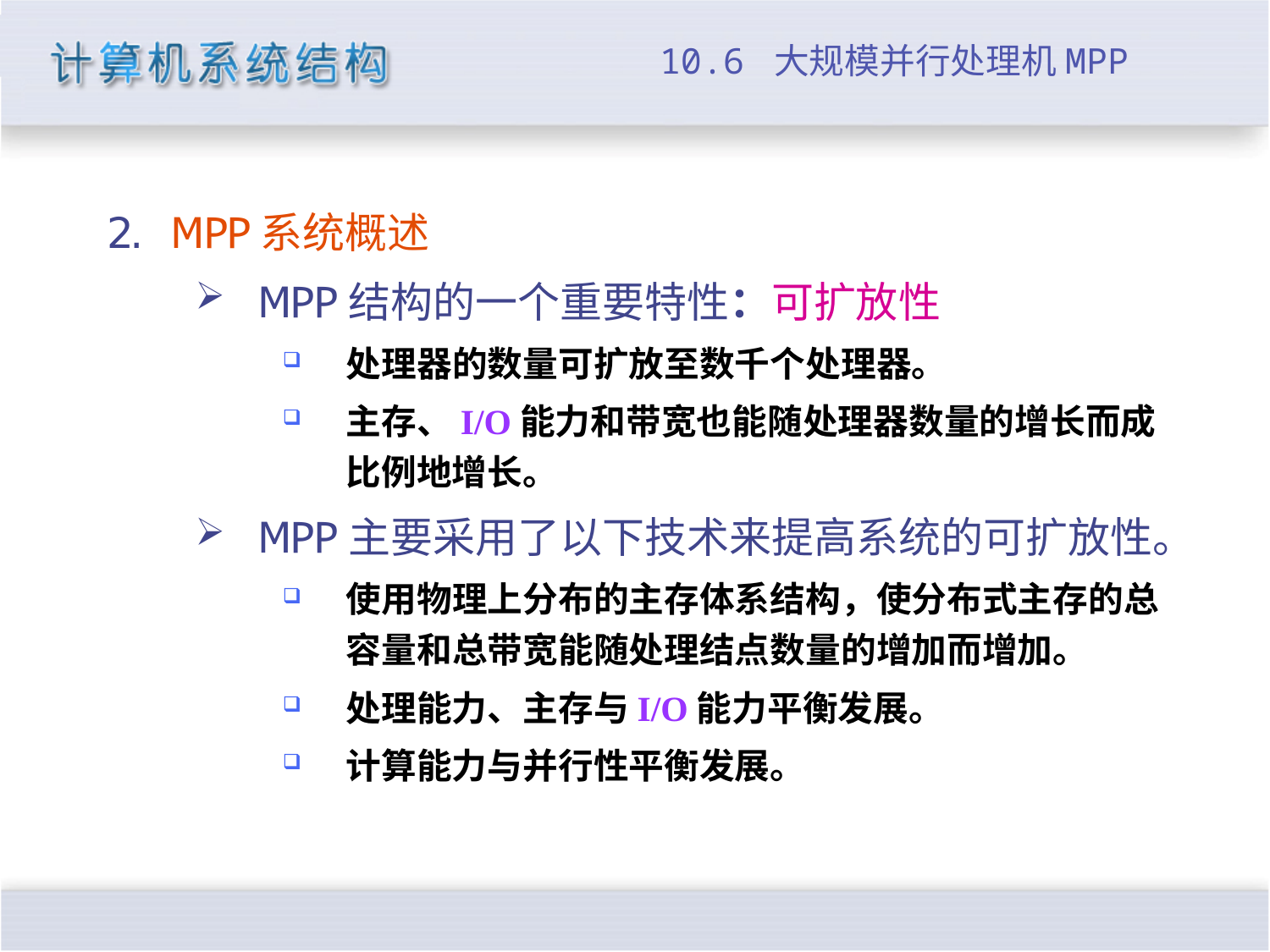

# 10.6 大规模并行处理机MPP
MPP系统概述
MPP结构的一个重要特性：可扩放性
处理器的数量可扩放至数千个处理器。
主存、I/O能力和带宽也能随处理器数量的增长而成比例地增长。
MPP主要采用了以下技术来提高系统的可扩放性。
使用物理上分布的主存体系结构，使分布式主存的总容量和总带宽能随处理结点数量的增加而增加。
处理能力、主存与I/O能力平衡发展。
计算能力与并行性平衡发展。